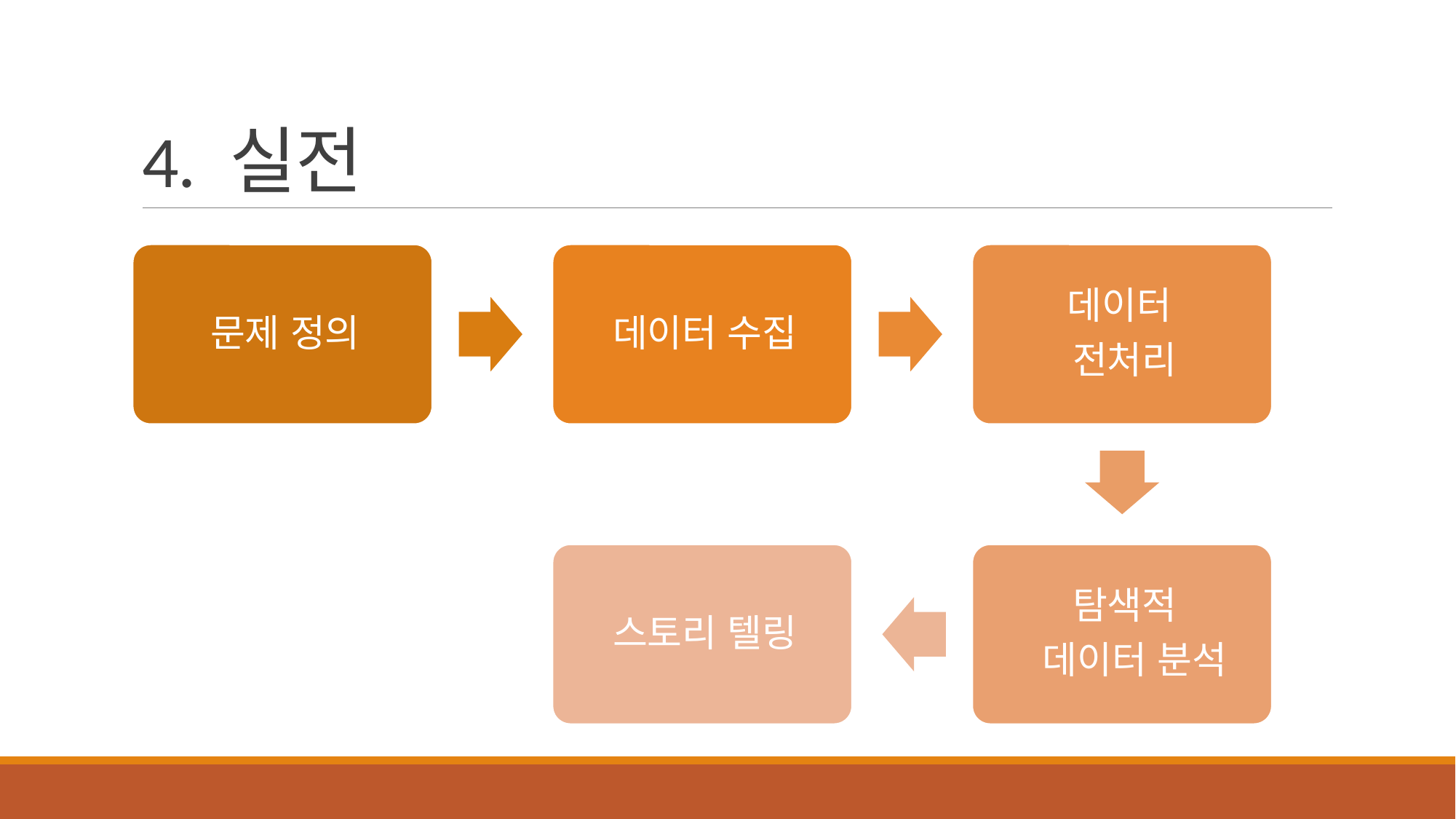

# 4. 실전
문제 정의

데이터 수집

데이터
전처리

탐색적
 데이터 분석

스토리 텔링